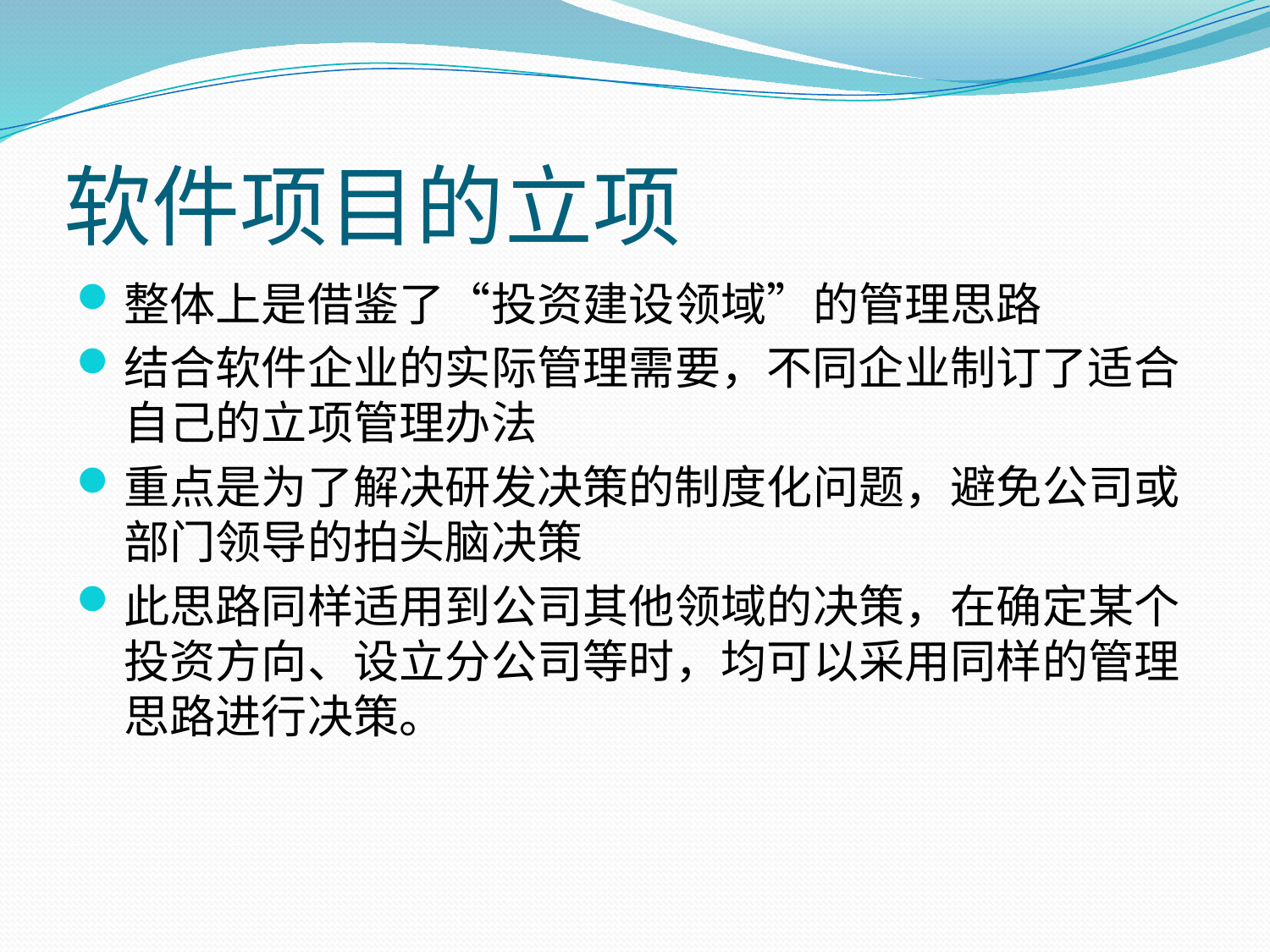

# 软件项目的立项
整体上是借鉴了“投资建设领域”的管理思路
结合软件企业的实际管理需要，不同企业制订了适合自己的立项管理办法
重点是为了解决研发决策的制度化问题，避免公司或部门领导的拍头脑决策
此思路同样适用到公司其他领域的决策，在确定某个投资方向、设立分公司等时，均可以采用同样的管理思路进行决策。